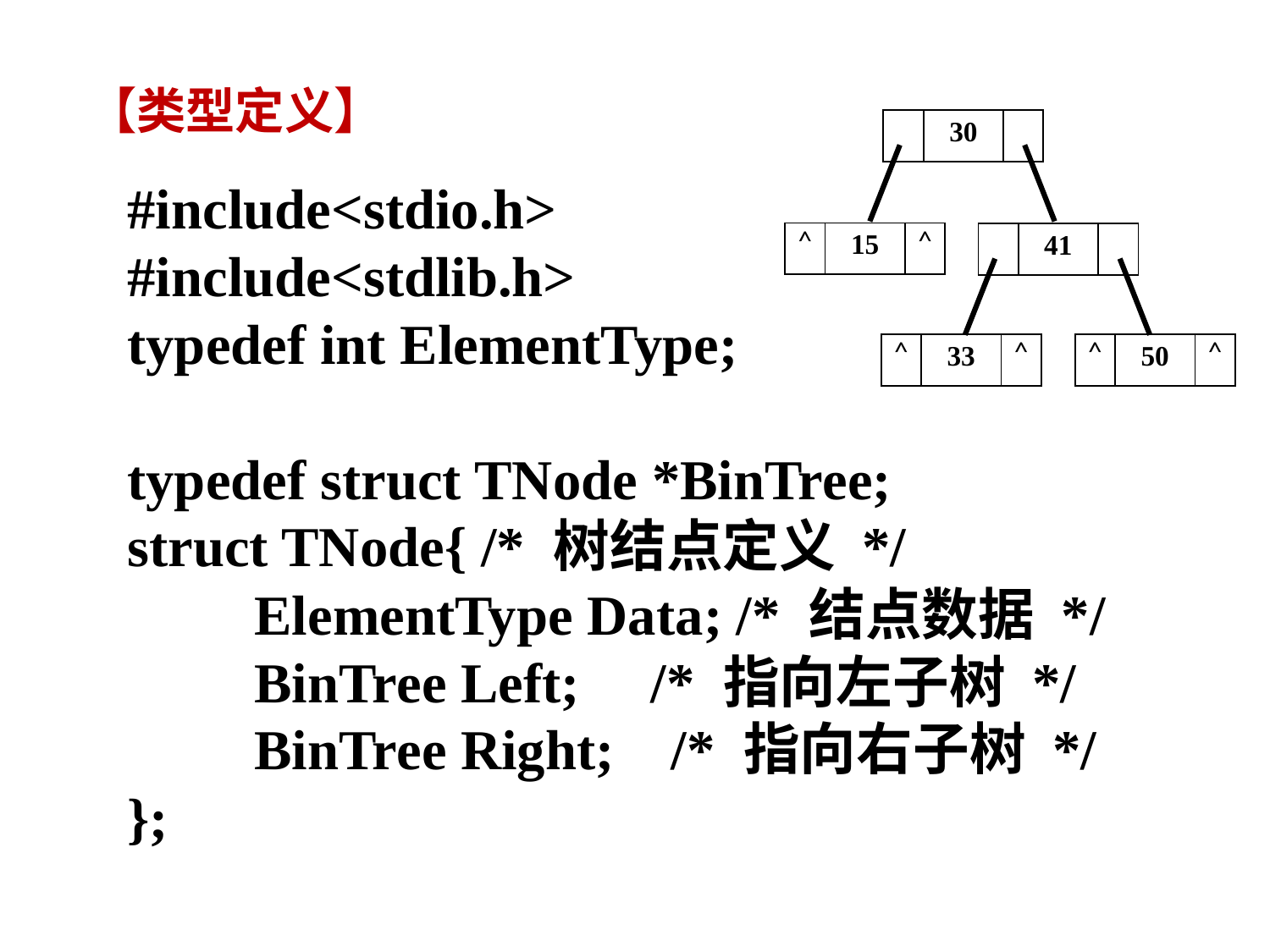

【类型定义】
|  | 30 |  |
| --- | --- | --- |
#include<stdio.h>
#include<stdlib.h>
typedef int ElementType;

typedef struct TNode *BinTree;
struct TNode{ /* 树结点定义 */
	ElementType Data; /* 结点数据 */
	BinTree Left;     /* 指向左子树 */
	BinTree Right;    /* 指向右子树 */
};
| ^ | 15 | ^ |
| --- | --- | --- |
|  | 41 |  |
| --- | --- | --- |
| ^ | 33 | ^ |
| --- | --- | --- |
| ^ | 50 | ^ |
| --- | --- | --- |